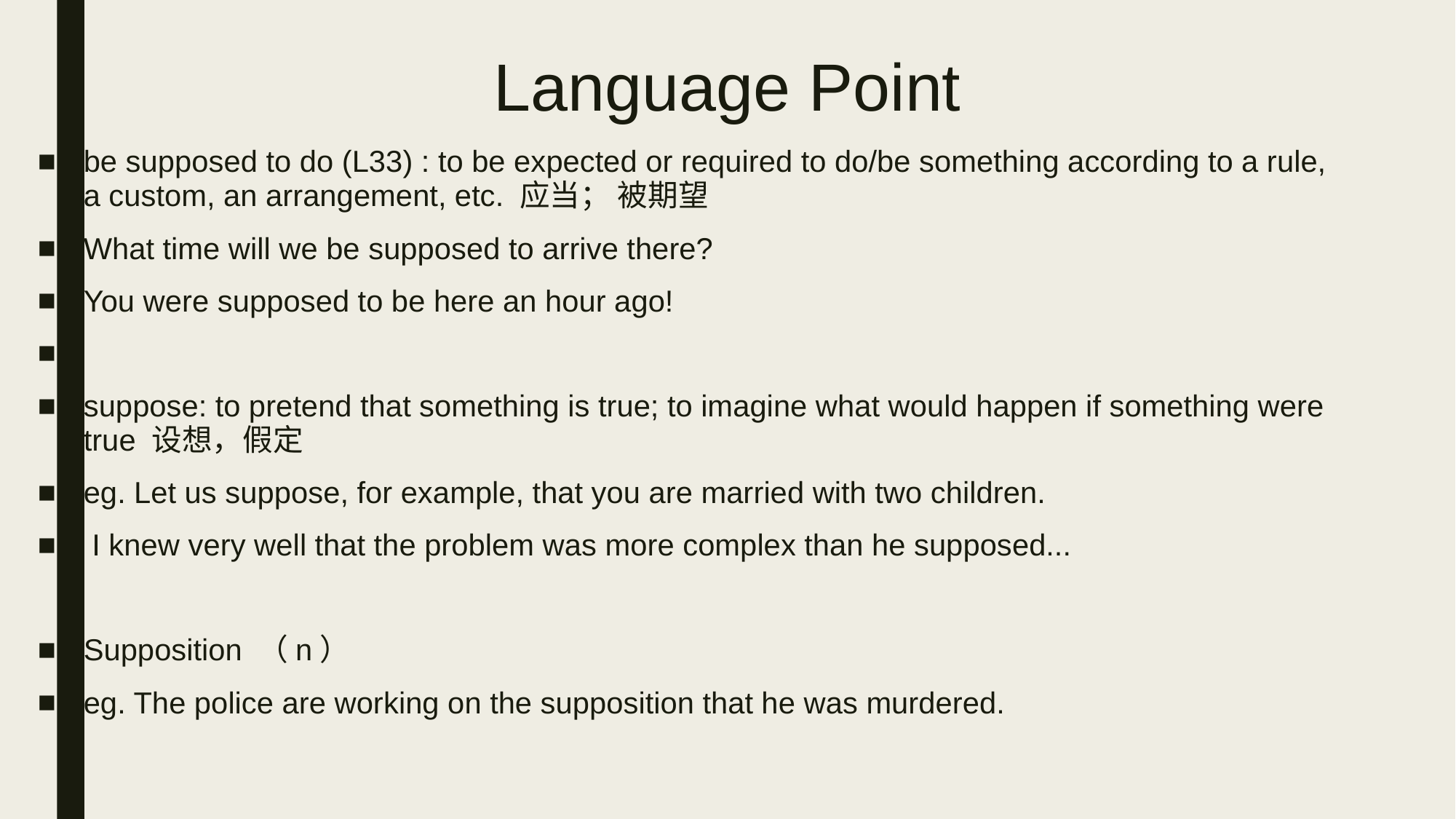

# Language Point
be supposed to do (L33) : to be expected or required to do/be something according to a rule, a custom, an arrangement, etc. 应当； 被期望
What time will we be supposed to arrive there?
You were supposed to be here an hour ago!

suppose: to pretend that something is true; to imagine what would happen if something were true 设想，假定
eg. Let us suppose, for example, that you are married with two children.
 I knew very well that the problem was more complex than he supposed...

Supposition （n）
eg. The police are working on the supposition that he was murdered.